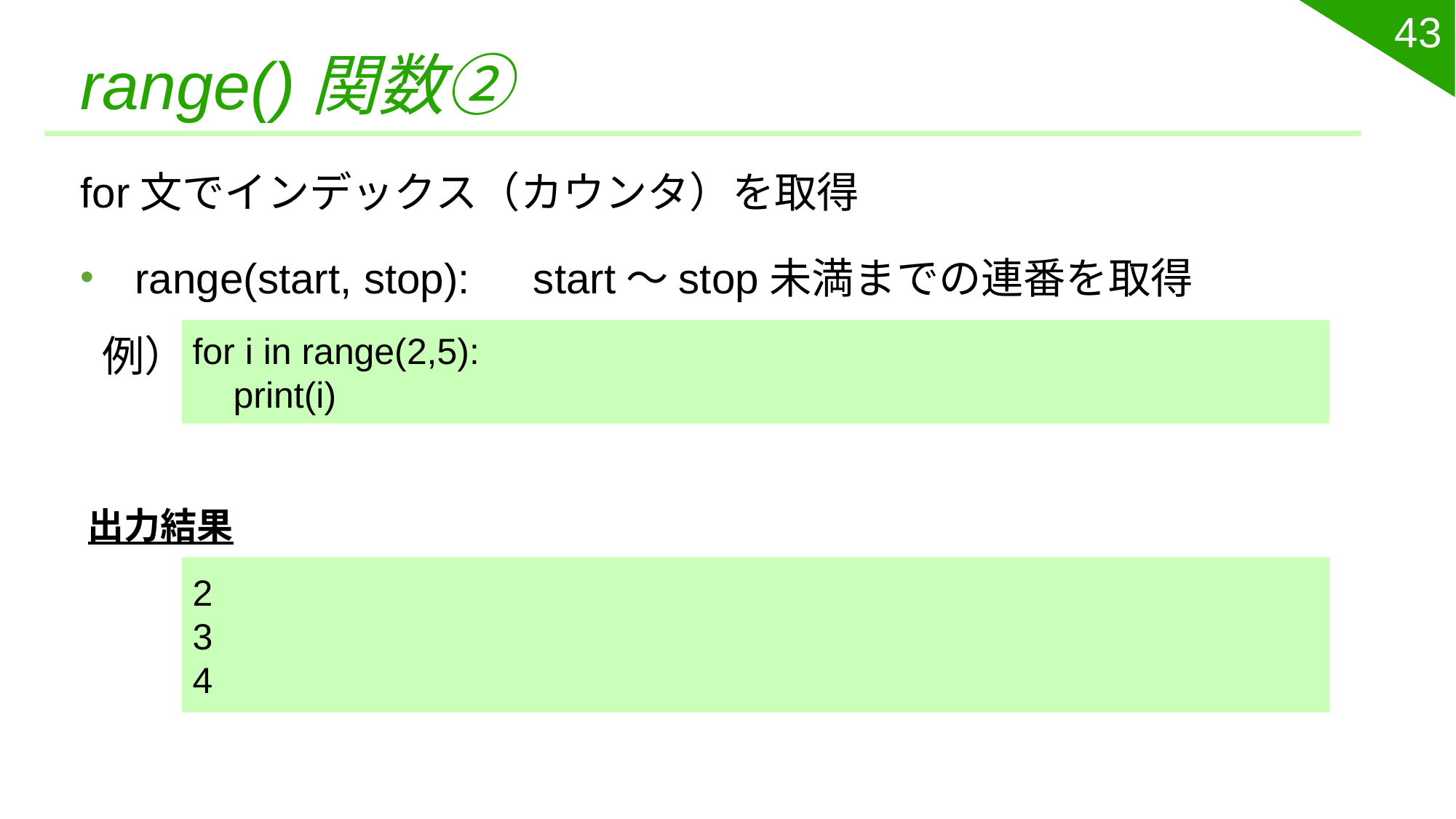

43
# range()関数②
for文でインデックス（カウンタ）を取得
range(start, stop):　start～stop未満までの連番を取得

例）
for i in range(2,5):
    print(i)
出力結果

2
3
4